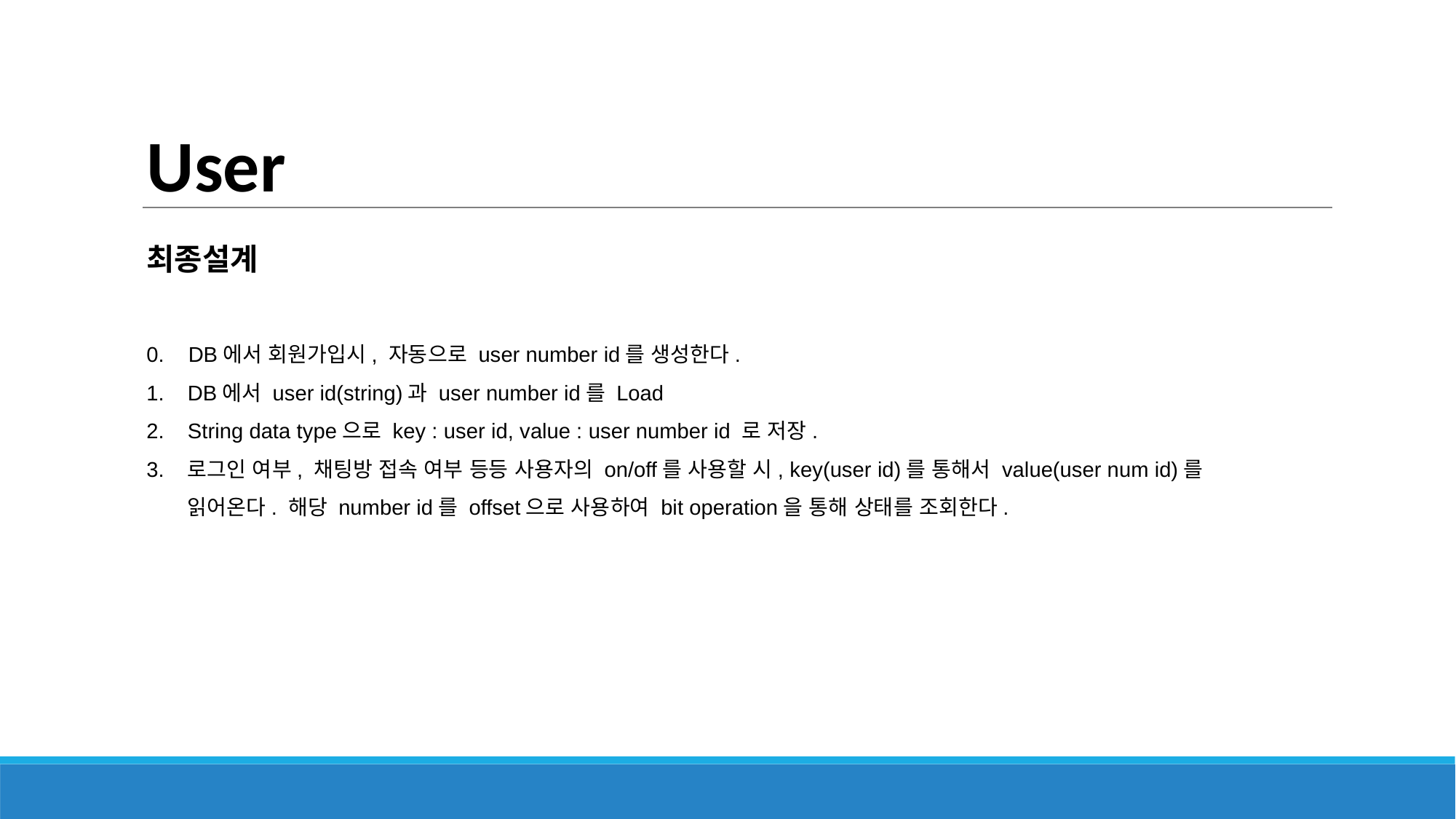

User
최종설계
0.    DB에서 회원가입시, 자동으로 user number id를 생성한다.
DB에서 user id(string)과 user number id를 Load
String data type으로 key : user id, value : user number id 로 저장.
로그인 여부, 채팅방 접속 여부 등등 사용자의 on/off를 사용할 시, key(user id)를 통해서 value(user num id)를 읽어온다. 해당 number id를 offset으로 사용하여 bit operation을 통해 상태를 조회한다.